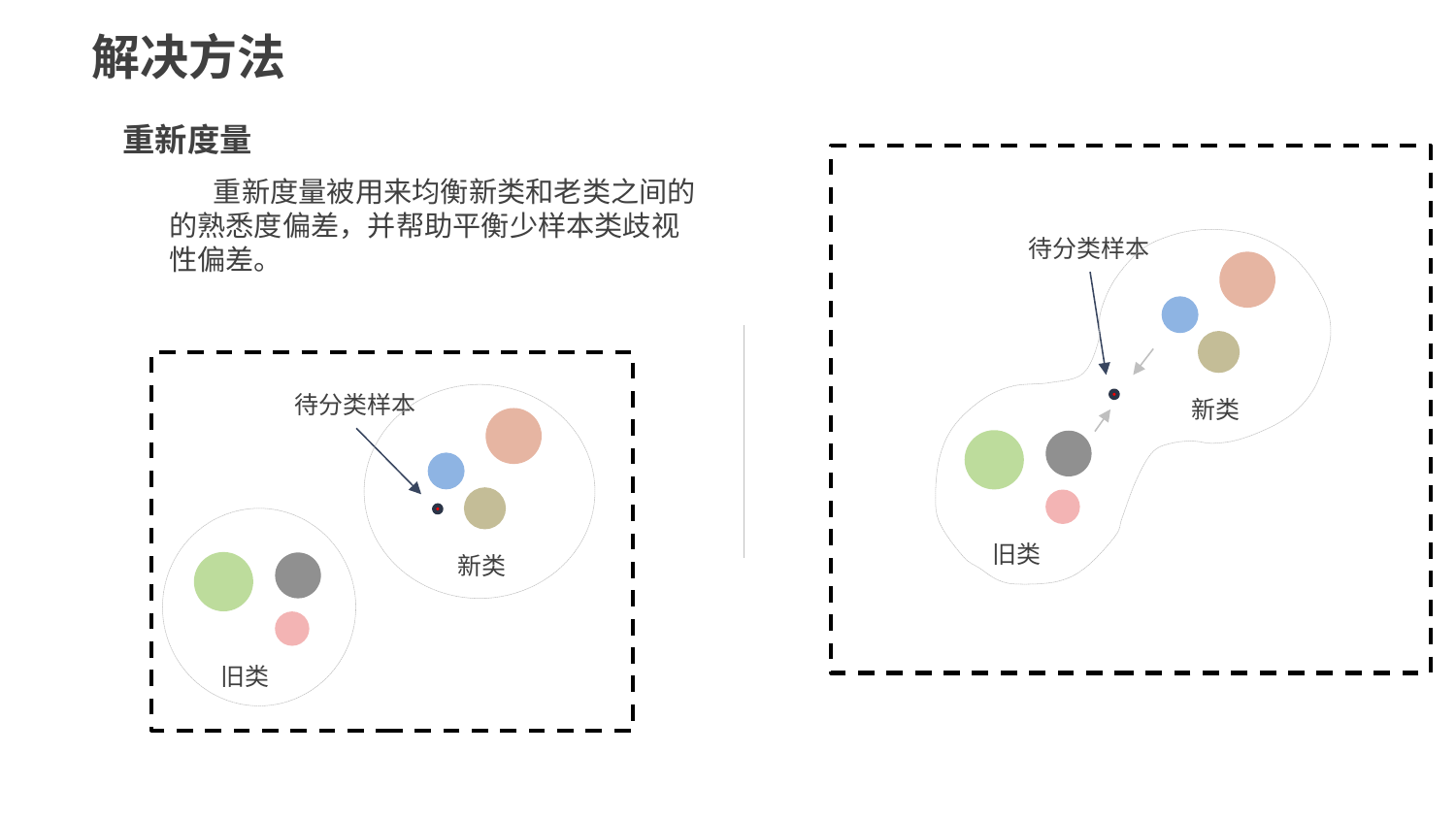

解决方法
重新度量

      重新度量被用来均衡新类和老类之间的的熟悉度偏差，并帮助平衡少样本类歧视性偏差。
待分类样本

待分类样本

新类

旧类
新类

旧类